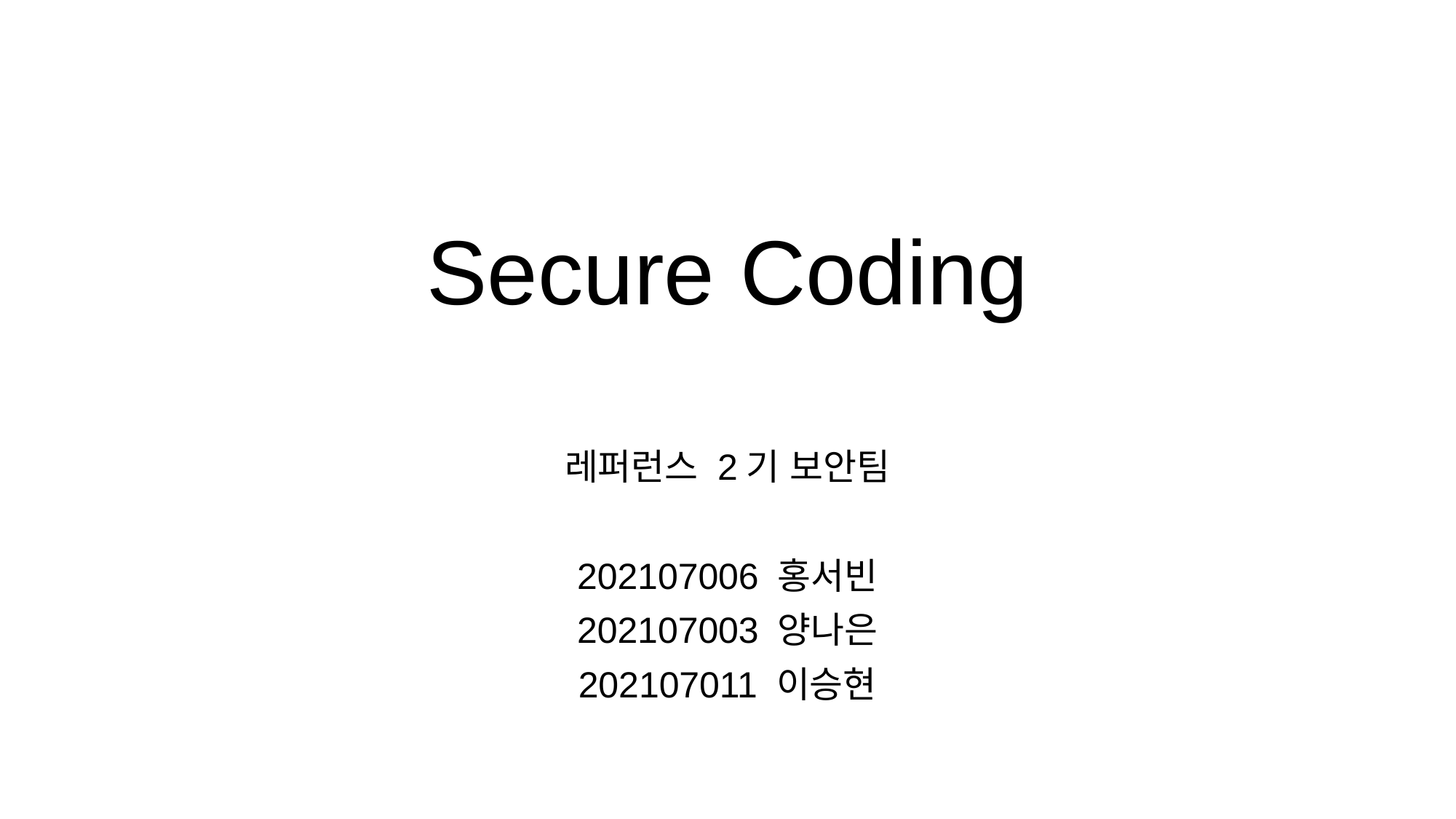

# Secure Coding

레퍼런스 2기 보안팀

202107006 홍서빈
202107003 양나은
202107011 이승현